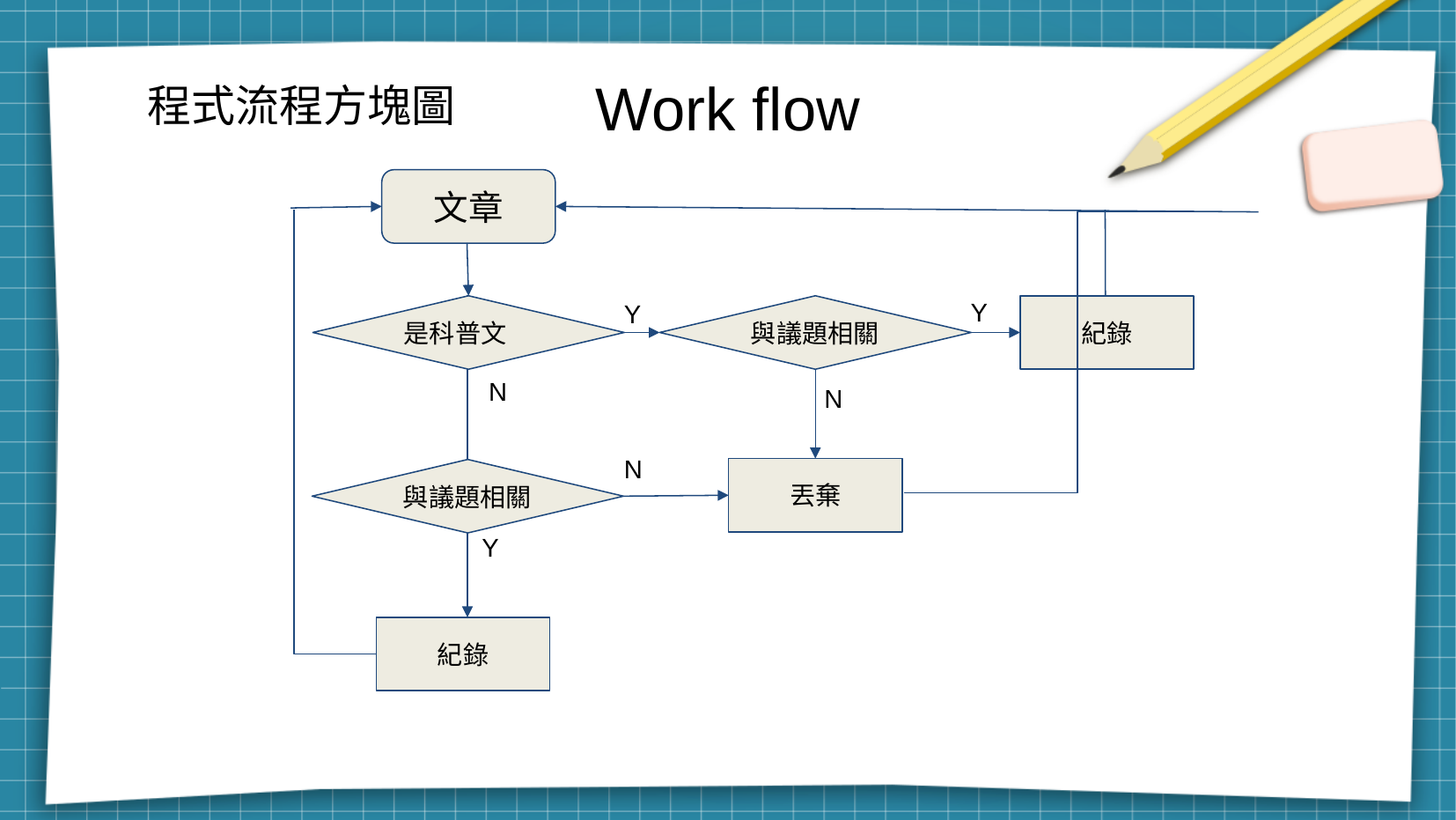

Work flow
程式流程方塊圖
文章
Y
Y
是科普文
與議題相關
紀錄
N
N
N
丟棄
與議題相關
Y
紀錄